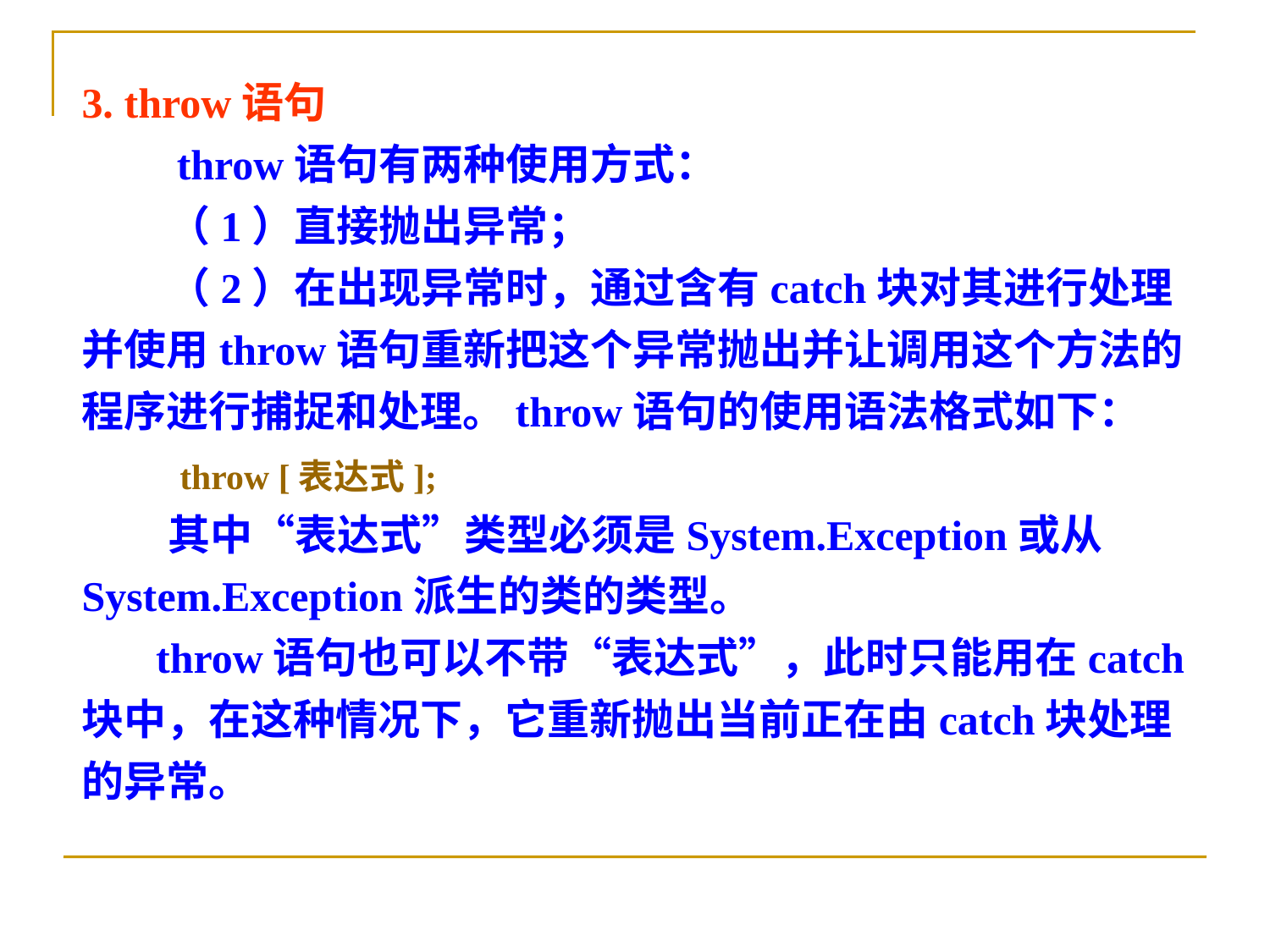

3. throw语句
　　throw语句有两种使用方式：
        （1）直接抛出异常；
        （2）在出现异常时，通过含有catch块对其进行处理并使用throw语句重新把这个异常抛出并让调用这个方法的程序进行捕捉和处理。throw语句的使用语法格式如下：
           throw [表达式];
        其中“表达式”类型必须是System.Exception或从System.Exception派生的类的类型。
       throw语句也可以不带“表达式”，此时只能用在catch块中，在这种情况下，它重新抛出当前正在由catch块处理的异常。